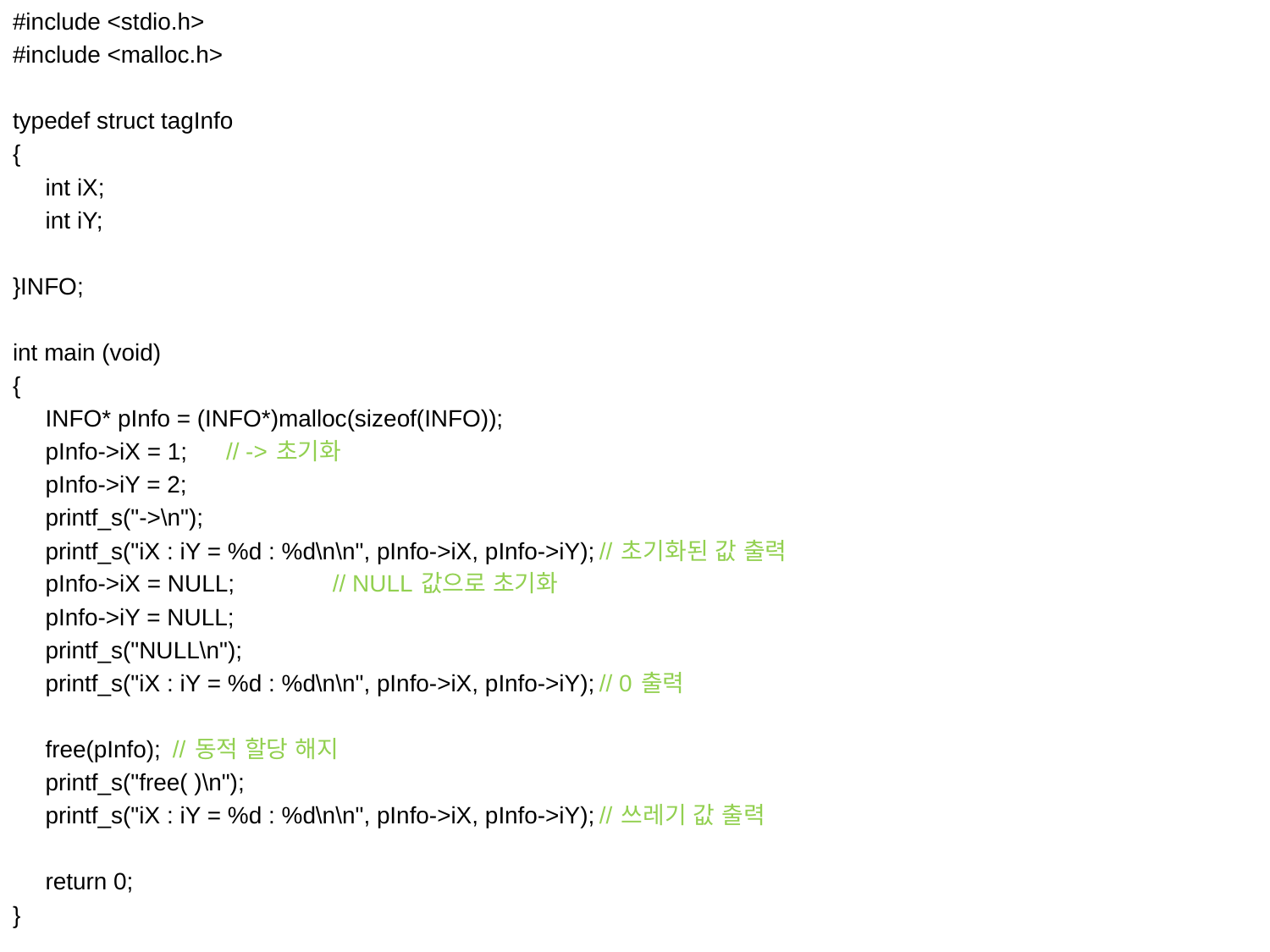

#include <stdio.h>
#include <malloc.h>

typedef struct tagInfo
{
     int iX;
     int iY;

}INFO;

int main (void)
{
     INFO* pInfo = (INFO*)malloc(sizeof(INFO));
     pInfo->iX = 1;					// -> 초기화
     pInfo->iY = 2;
     printf_s("->\n");
     printf_s("iX : iY = %d : %d\n\n", pInfo->iX, pInfo->iY);	// 초기화된 값 출력
     pInfo->iX = NULL;				// NULL 값으로 초기화
     pInfo->iY = NULL;
     printf_s("NULL\n");
     printf_s("iX : iY = %d : %d\n\n", pInfo->iX, pInfo->iY);	// 0 출력

     free(pInfo);					// 동적 할당 해지
     printf_s("free( )\n");
     printf_s("iX : iY = %d : %d\n\n", pInfo->iX, pInfo->iY);	// 쓰레기 값 출력

     return 0;
}